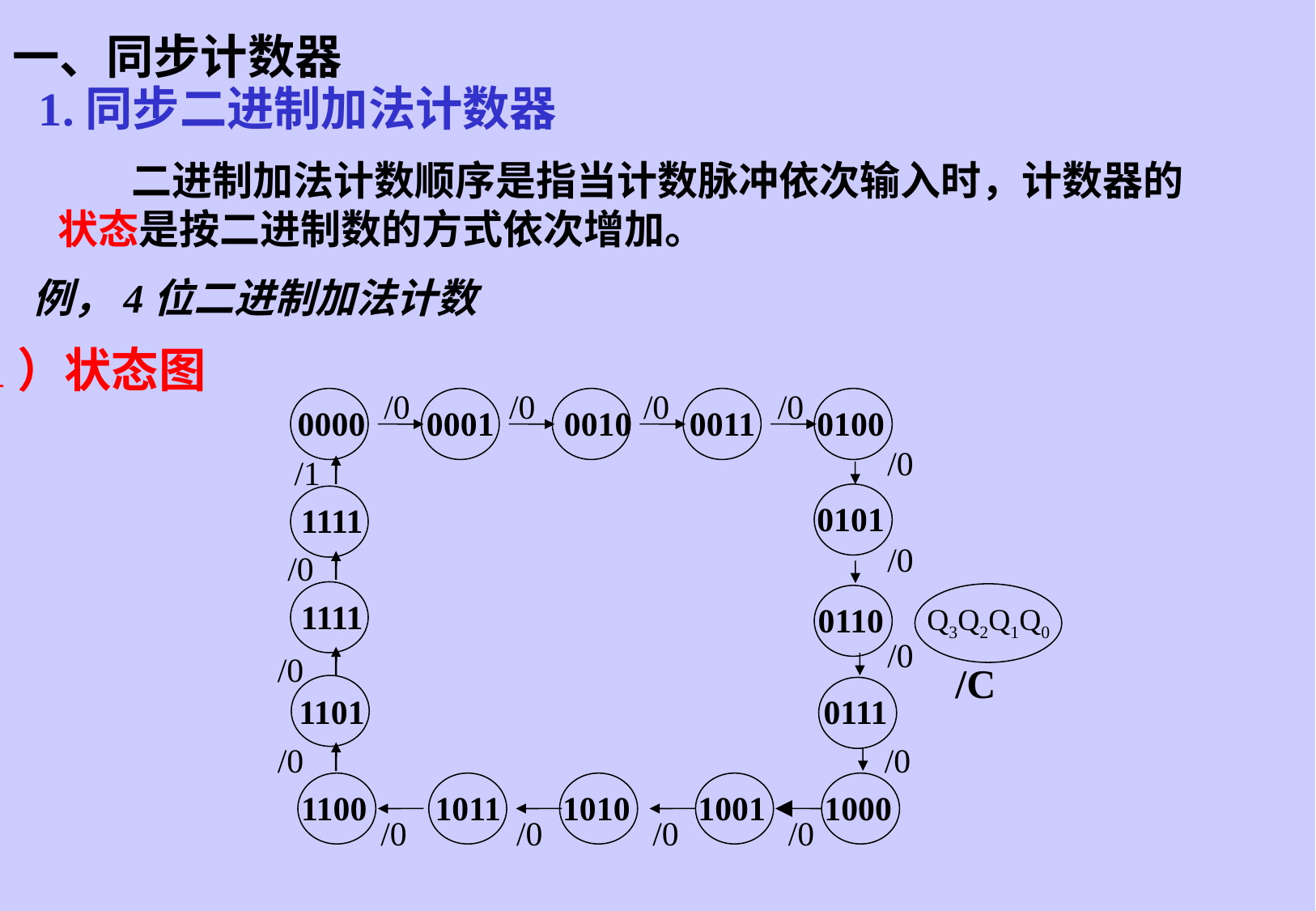

# 一、同步计数器
1.同步二进制加法计数器
       二进制加法计数顺序是指当计数脉冲依次输入时，计数器的状态是按二进制数的方式依次增加。
例，4位二进制加法计数
1）状态图
/0
/0
/0
/0

0000
0001
0010
0011
0100

/0
/1

0101
1111
/0
/0

Q3Q2Q1Q0

1111
0110
/0
/0

/C

1101
0111
/0
/0

1100
1011
1010
1001
1000
/0
/0
/0
/0